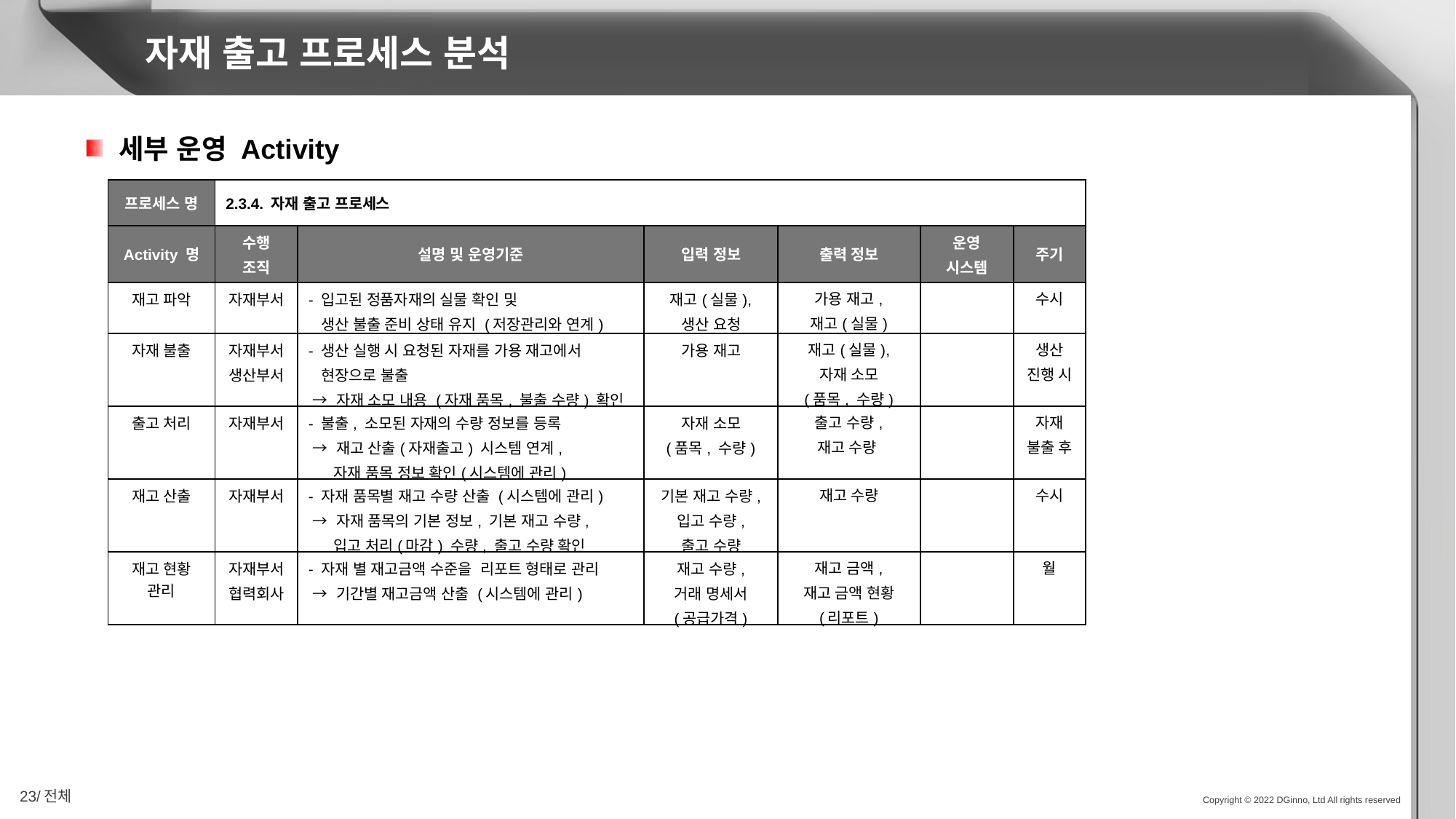

자재 출고 프로세스 분석
 세부 운영 Activity
| 프로세스 명 | 2.3.4. 자재 출고 프로세스 |  |  |  |  |  |
| --- | --- | --- | --- | --- | --- | --- |
| Activity 명 | 수행 조직 | 설명 및 운영기준 | 입력 정보 | 출력 정보 | 운영 시스템 | 주기 |
| 재고 파악 | 자재부서 | - 입고된 정품자재의 실물 확인 및 생산 불출 준비 상태 유지 (저장관리와 연계) | 재고(실물), 생산 요청 | 가용 재고, 재고(실물) |  | 수시 |
| 자재 불출 | 자재부서 생산부서 | - 생산 실행 시 요청된 자재를 가용 재고에서 현장으로 불출 → 자재 소모 내용 (자재 품목, 불출 수량) 확인 | 가용 재고 | 재고(실물), 자재 소모 (품목, 수량) |  | 생산 진행 시 |
| 출고 처리 | 자재부서 | - 불출, 소모된 자재의 수량 정보를 등록 → 재고 산출(자재출고) 시스템 연계, 자재 품목 정보 확인(시스템에 관리) | 자재 소모 (품목, 수량) | 출고 수량, 재고 수량 |  | 자재 불출 후 |
| 재고 산출 | 자재부서 | - 자재 품목별 재고 수량 산출 (시스템에 관리) → 자재 품목의 기본 정보, 기본 재고 수량, 입고 처리(마감) 수량, 출고 수량 확인 | 기본 재고 수량, 입고 수량, 출고 수량 | 재고 수량 |  | 수시 |
| 재고 현황 관리 | 자재부서 협력회사 | - 자재 별 재고금액 수준을 리포트 형태로 관리 → 기간별 재고금액 산출 (시스템에 관리) | 재고 수량, 거래 명세서 (공급가격) | 재고 금액, 재고 금액 현황 (리포트) |  | 월 |